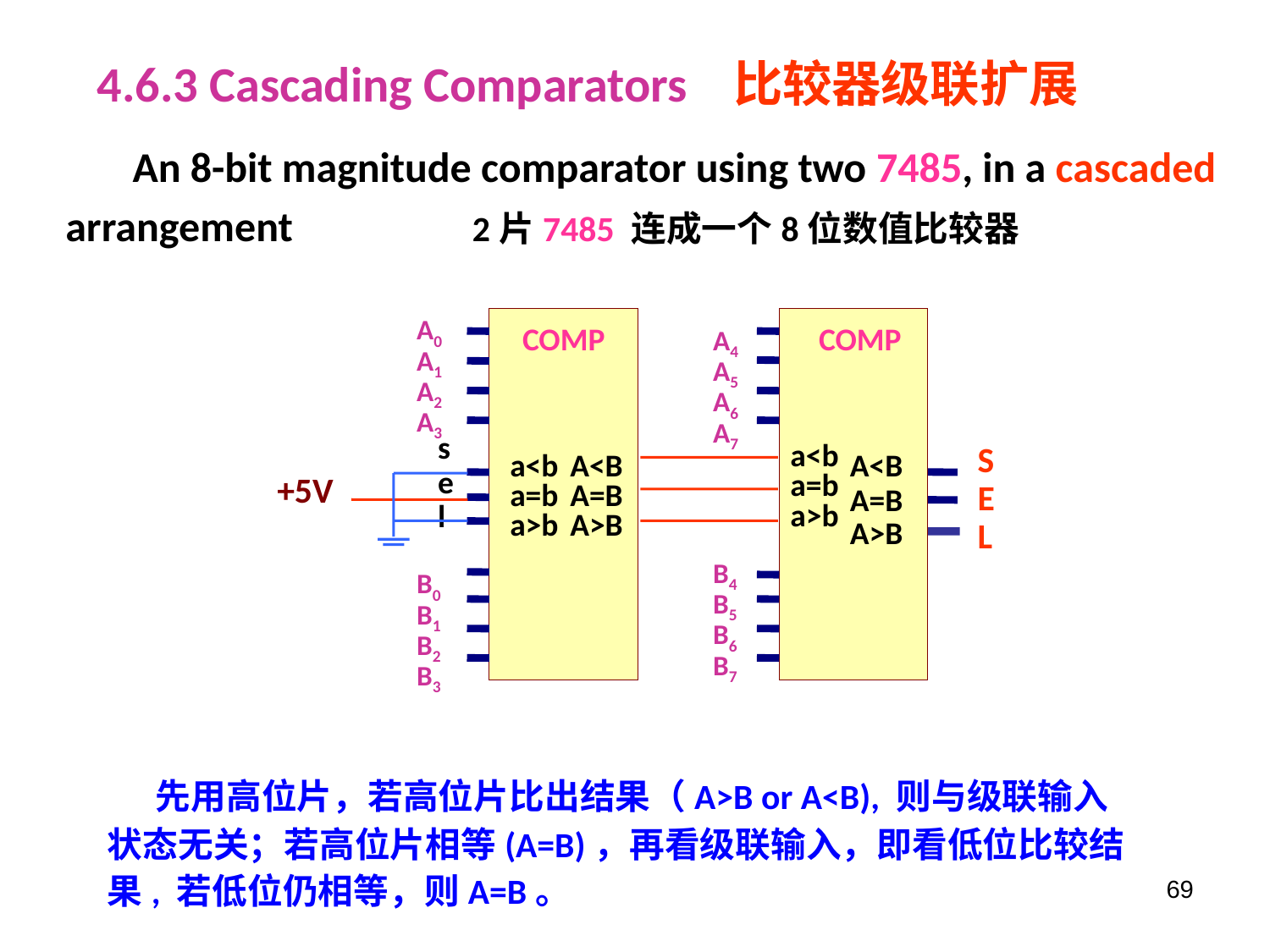

4.6.3 Cascading Comparators   比较器级联扩展
      An 8-bit magnitude comparator using two 7485, in a cascaded arrangement                2片7485 连成一个8位数值比较器

COMP
COMP

a<b
a<b
A<B
A<B
a=b
A=B
a=b

A=B
a>b

a>b
A>B

A>B

A0
A1
A2
A3
A4
A5
A6
A7
s
e
l
S
E
L

+5V

B4
B5
B6
B7
B0
B1
B2
B3
    先用高位片，若高位片比出结果（A>B or A<B), 则与级联输入状态无关；若高位片相等(A=B)，再看级联输入，即看低位比较结果, 若低位仍相等，则A=B。
69